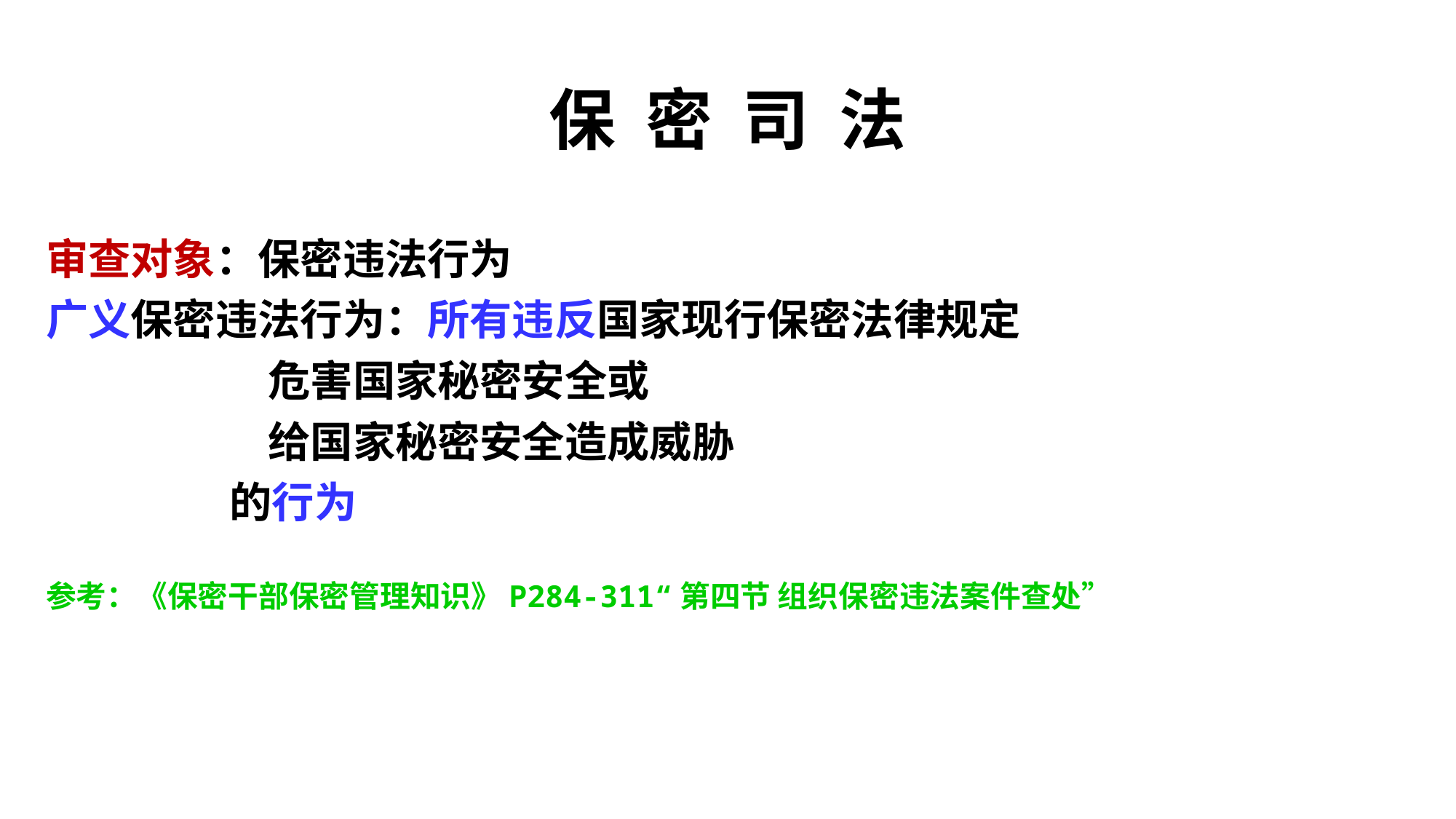

# 保  密  司  法
审查对象：保密违法行为
广义保密违法行为：所有违反国家现行保密法律规定
                      危害国家秘密安全或
                      给国家秘密安全造成威胁
                  的行为

参考：《保密干部保密管理知识》P284-311“第四节 组织保密违法案件查处”